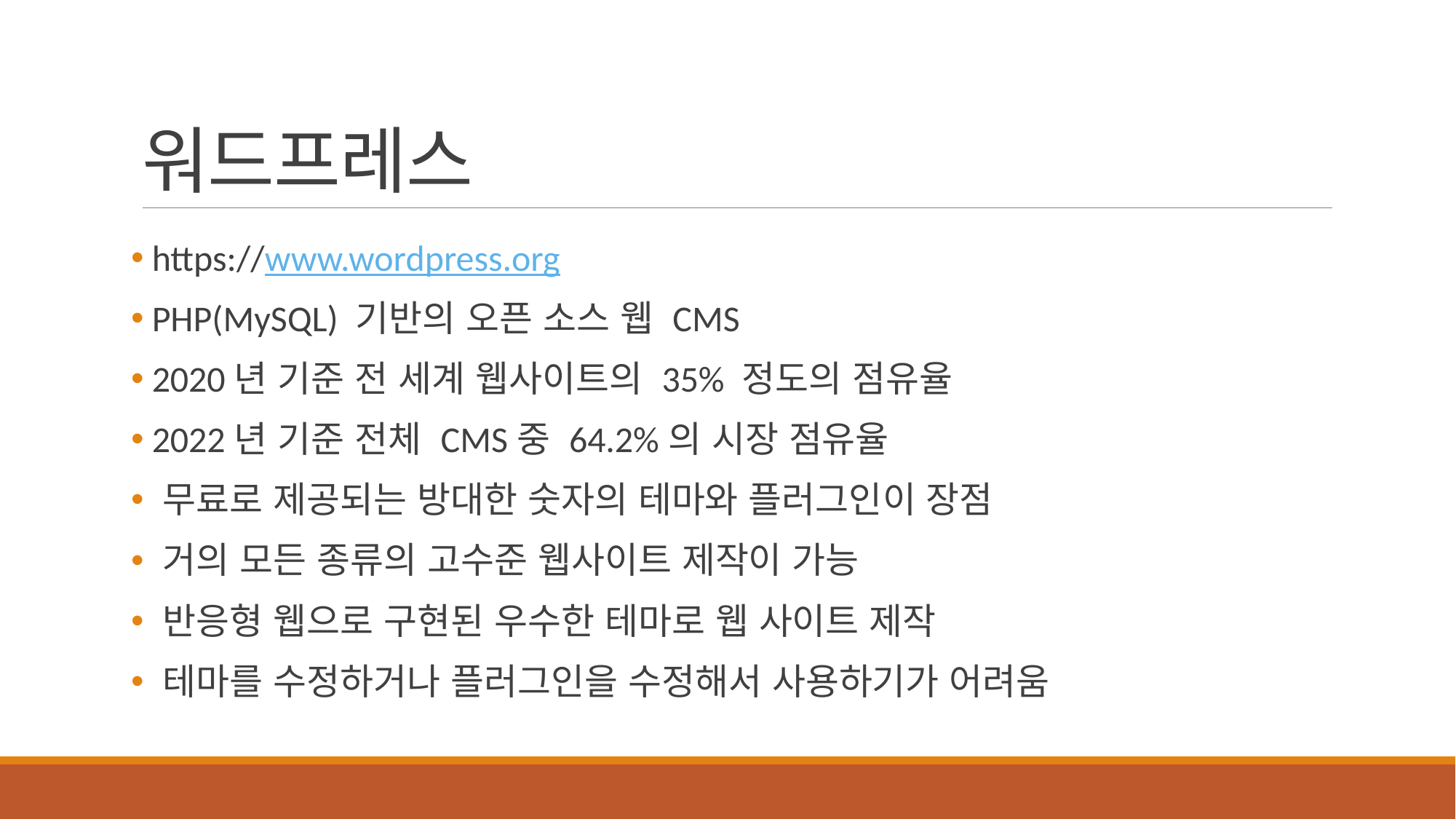

# 워드프레스
 https://www.wordpress.org
 PHP(MySQL) 기반의 오픈 소스 웹 CMS
 2020년 기준 전 세계 웹사이트의 35% 정도의 점유율
 2022년 기준 전체 CMS중 64.2%의 시장 점유율
 무료로 제공되는 방대한 숫자의 테마와 플러그인이 장점
 거의 모든 종류의 고수준 웹사이트 제작이 가능
 반응형 웹으로 구현된 우수한 테마로 웹 사이트 제작
 테마를 수정하거나 플러그인을 수정해서 사용하기가 어려움